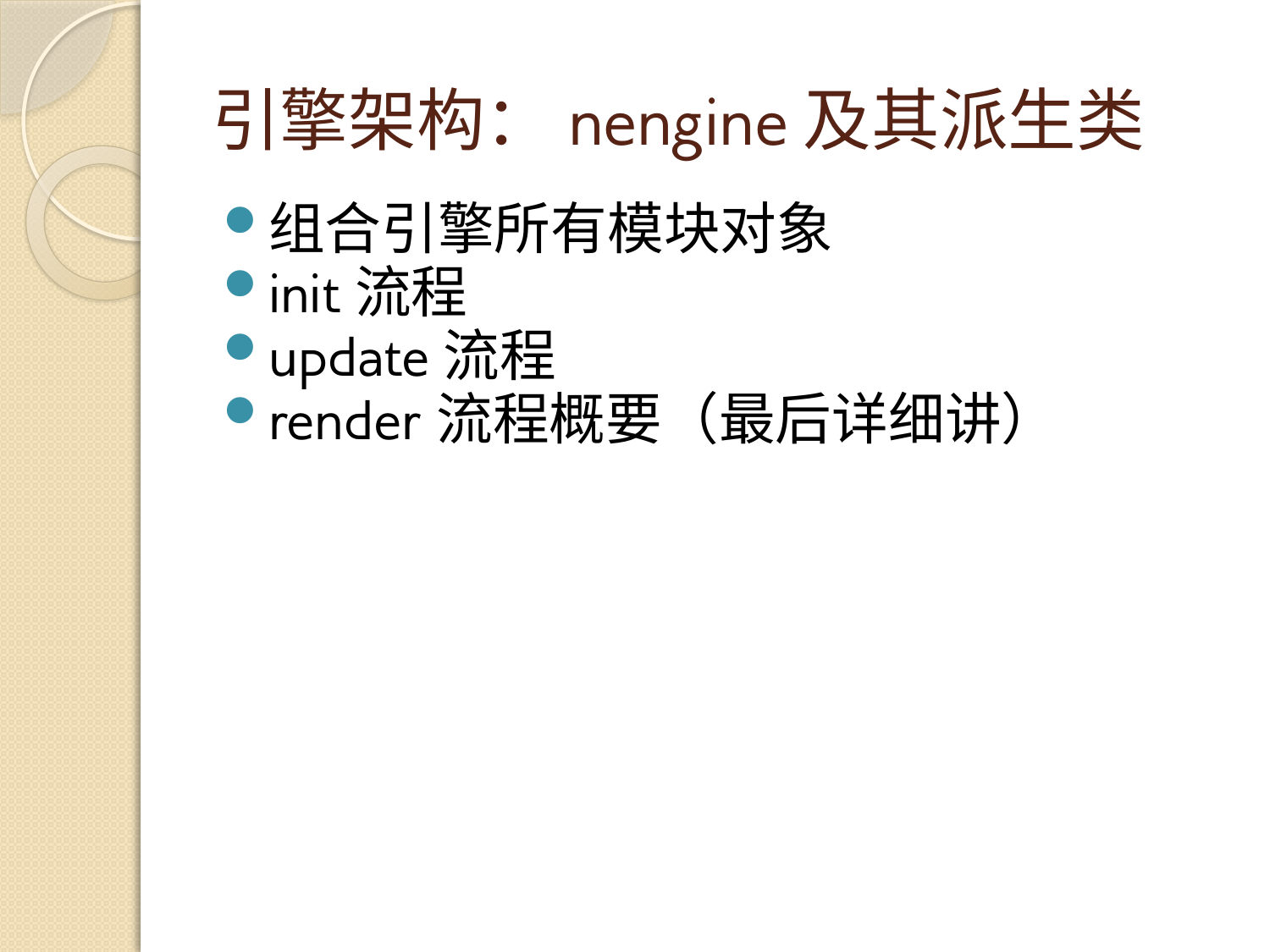

# 引擎架构：nengine及其派生类
组合引擎所有模块对象
init流程
update流程
render流程概要（最后详细讲）